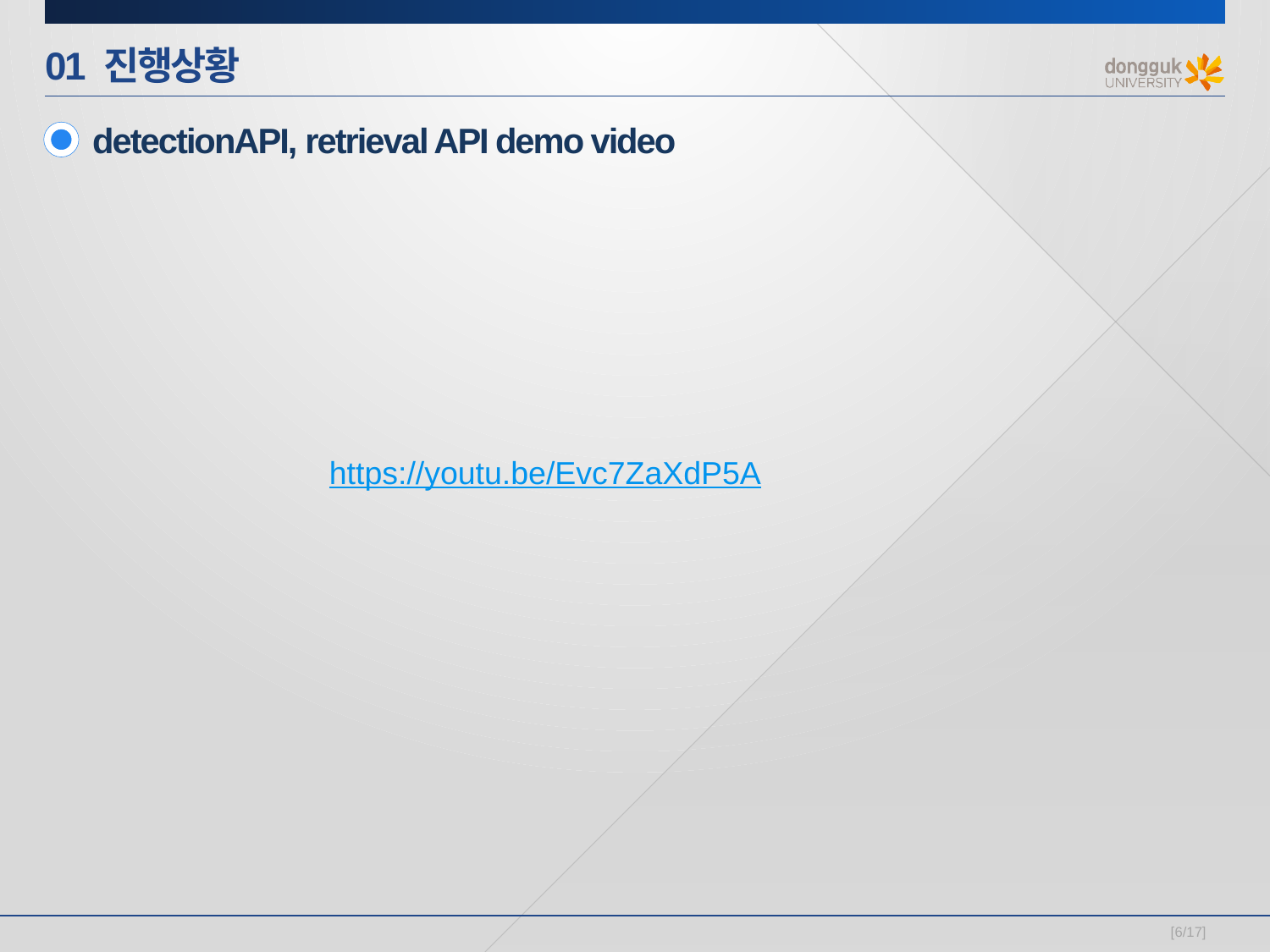

# 01 진행상황
detectionAPI, retrieval API demo video

https://youtu.be/Evc7ZaXdP5A
[6/17]